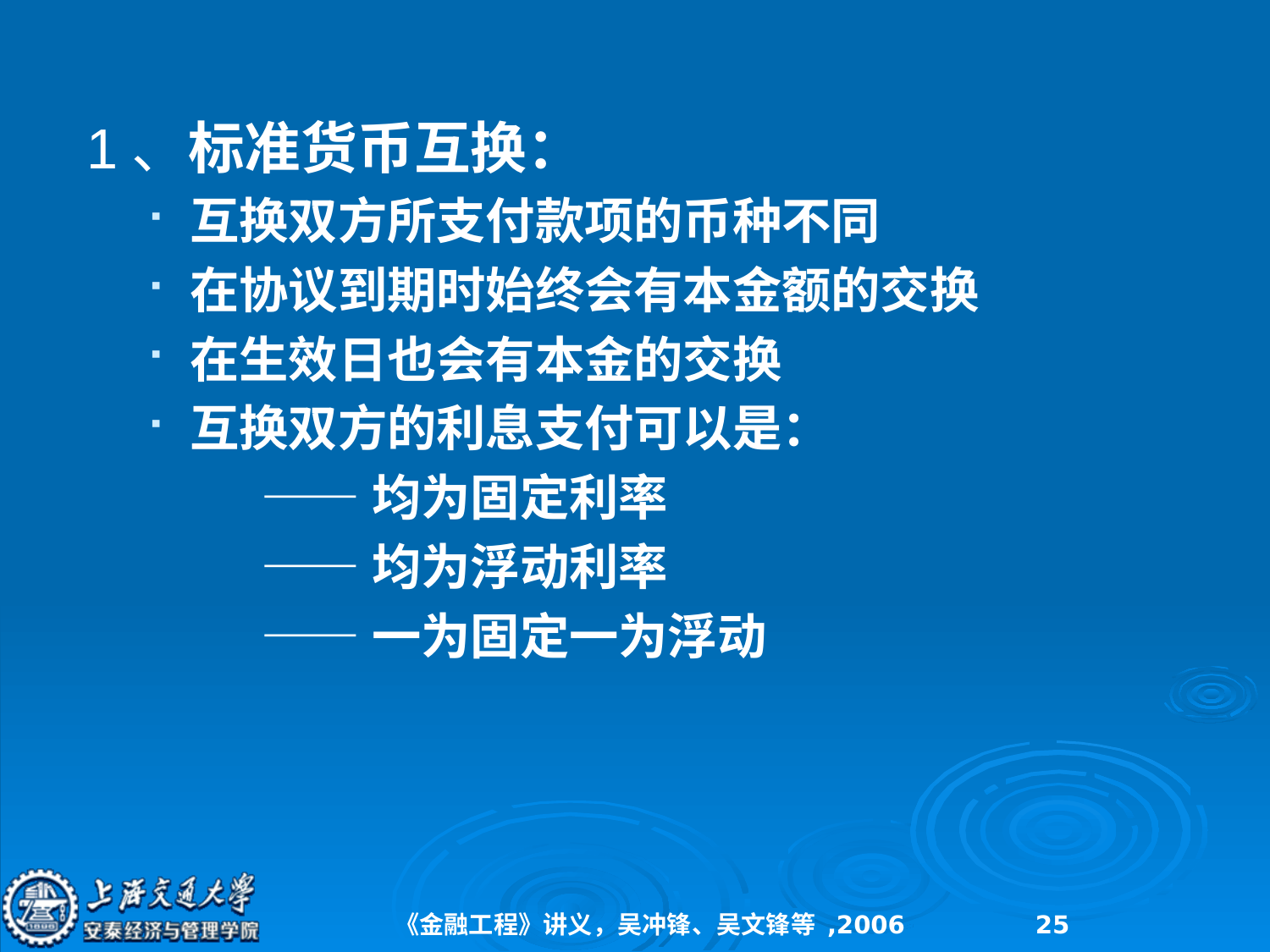

1、标准货币互换：
互换双方所支付款项的币种不同
在协议到期时始终会有本金额的交换
在生效日也会有本金的交换
互换双方的利息支付可以是：
		——均为固定利率
		——均为浮动利率
		——一为固定一为浮动